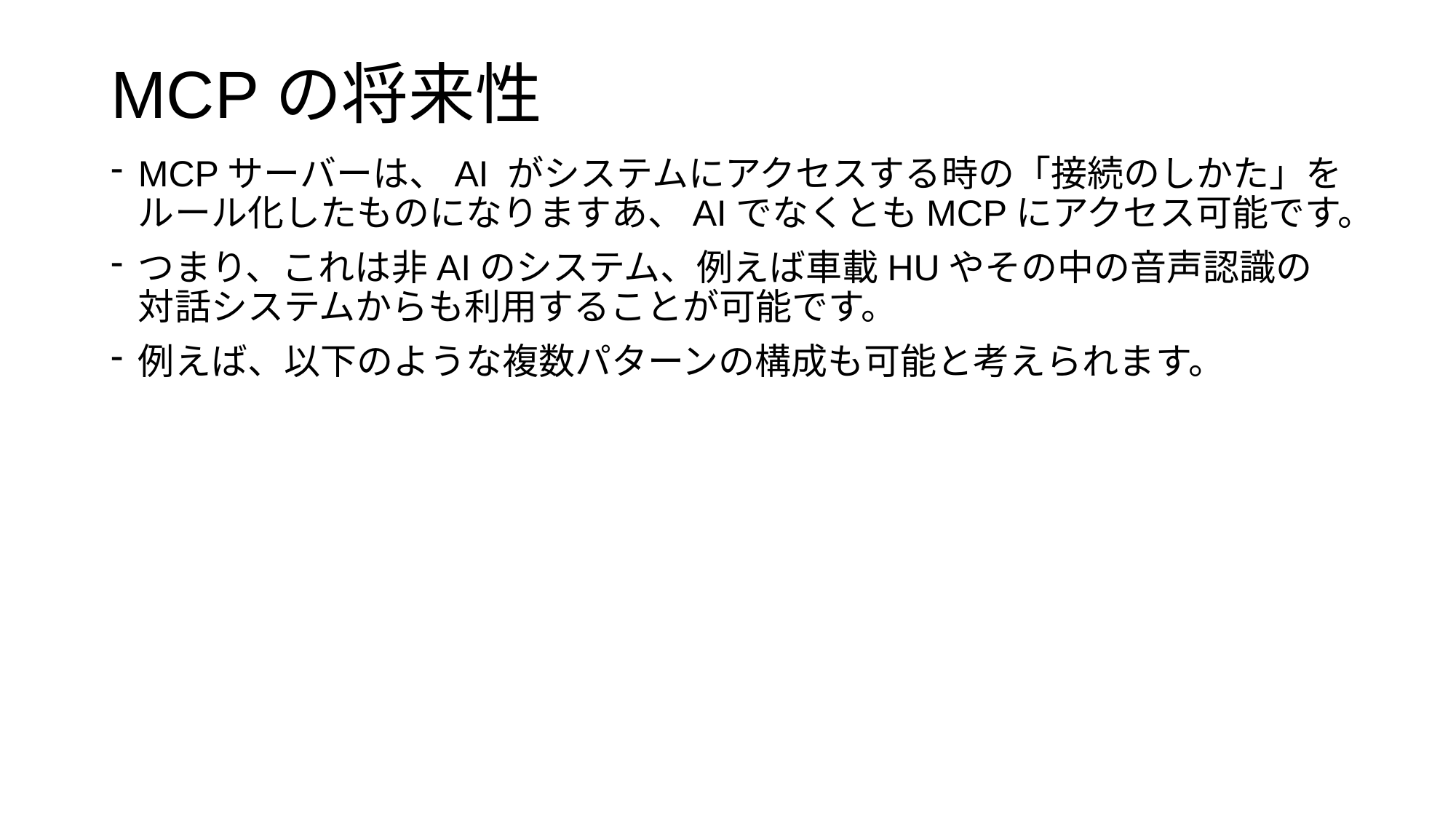

# MCPの将来性
MCPサーバーは、AI がシステムにアクセスする時の「接続のしかた」をルール化したものになりますあ、AIでなくともMCPにアクセス可能です。
つまり、これは非AIのシステム、例えば車載HUやその中の音声認識の対話システムからも利用することが可能です。
例えば、以下のような複数パターンの構成も可能と考えられます。